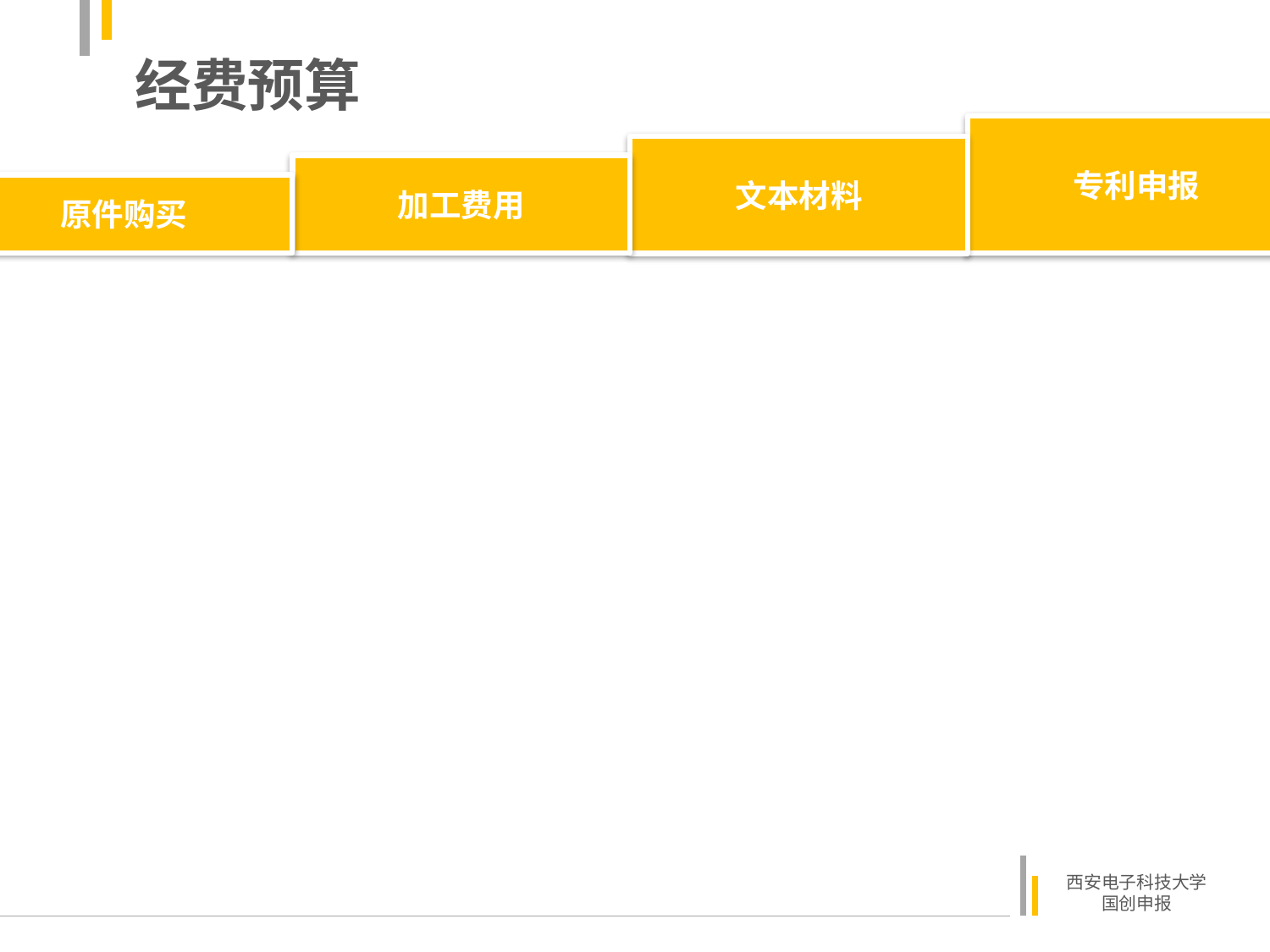

经费预算
原件购买
加工费用
文本材料
专利申报
西安电子科技大学
国创申报